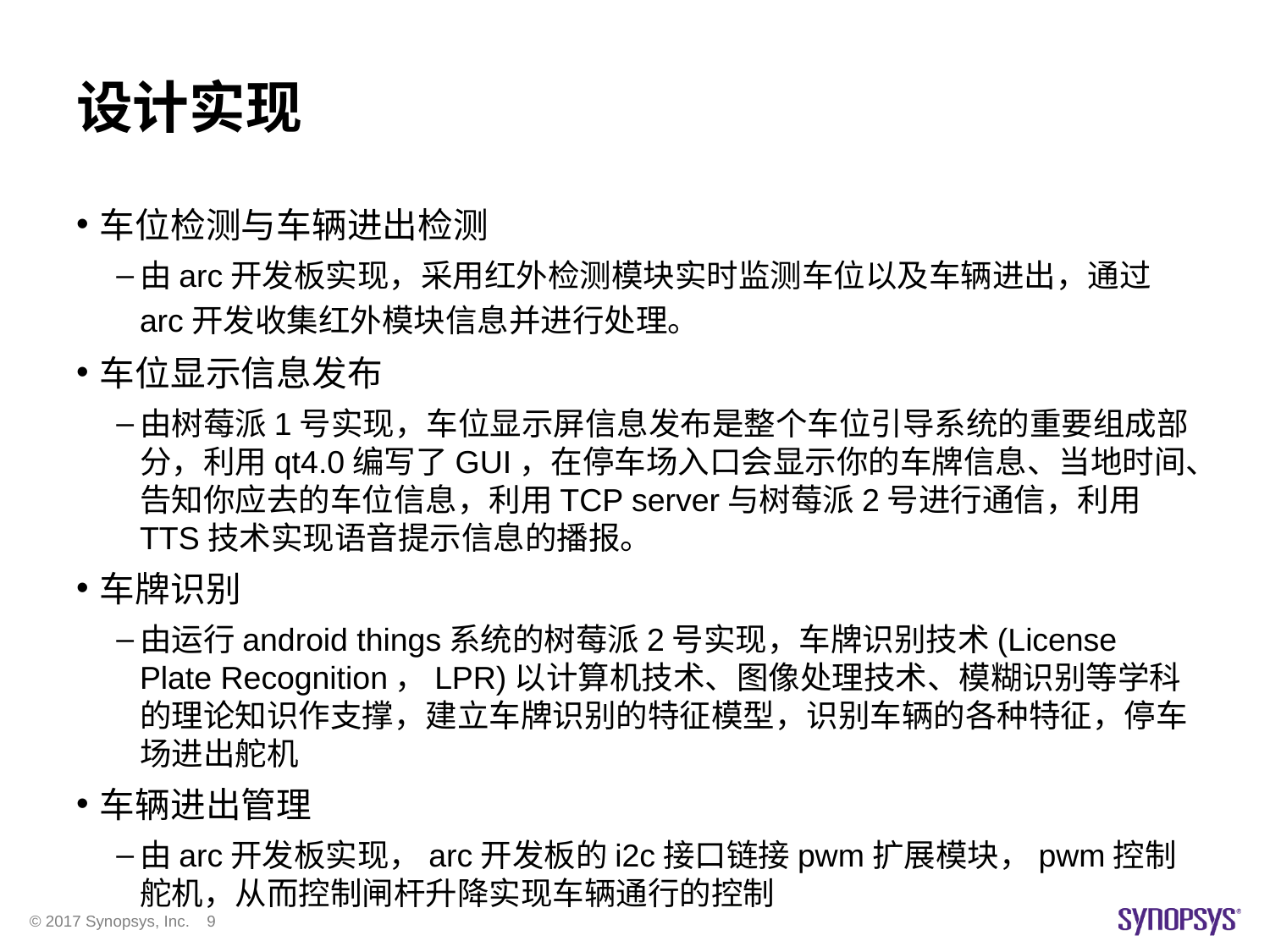

# 设计实现
车位检测与车辆进出检测
由arc开发板实现，采用红外检测模块实时监测车位以及车辆进出，通过arc开发收集红外模块信息并进行处理。
车位显示信息发布
由树莓派1号实现，车位显示屏信息发布是整个车位引导系统的重要组成部分，利用qt4.0编写了GUI，在停车场入口会显示你的车牌信息、当地时间、告知你应去的车位信息，利用TCP server与树莓派2号进行通信，利用TTS技术实现语音提示信息的播报。
车牌识别
由运行android things系统的树莓派2号实现，车牌识别技术(License Plate Recognition，LPR)以计算机技术、图像处理技术、模糊识别等学科的理论知识作支撑，建立车牌识别的特征模型，识别车辆的各种特征，停车场进出舵机
车辆进出管理
由arc开发板实现，arc开发板的i2c接口链接pwm扩展模块，pwm控制舵机，从而控制闸杆升降实现车辆通行的控制